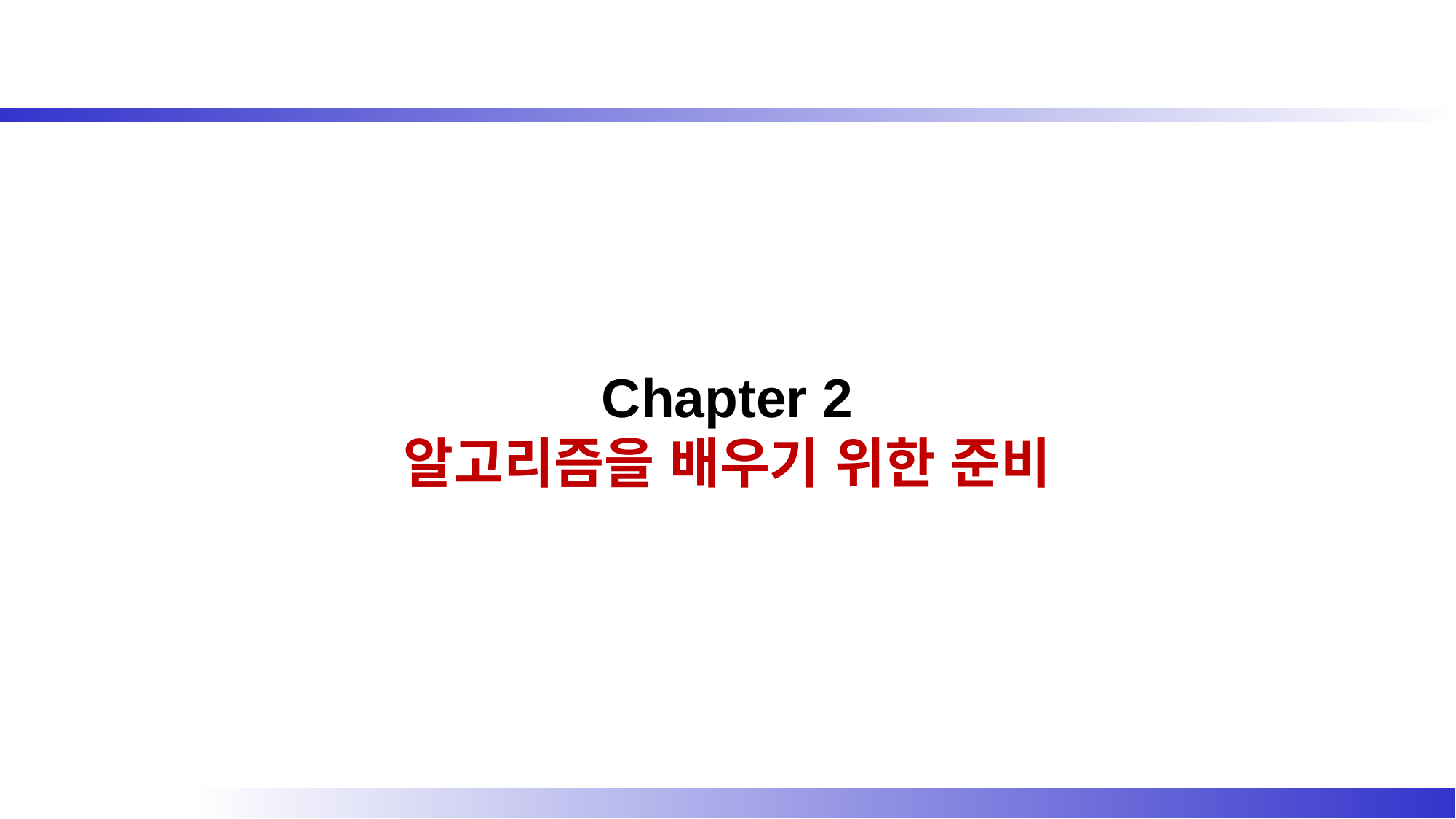

# Chapter 2 알고리즘을 배우기 위한 준비